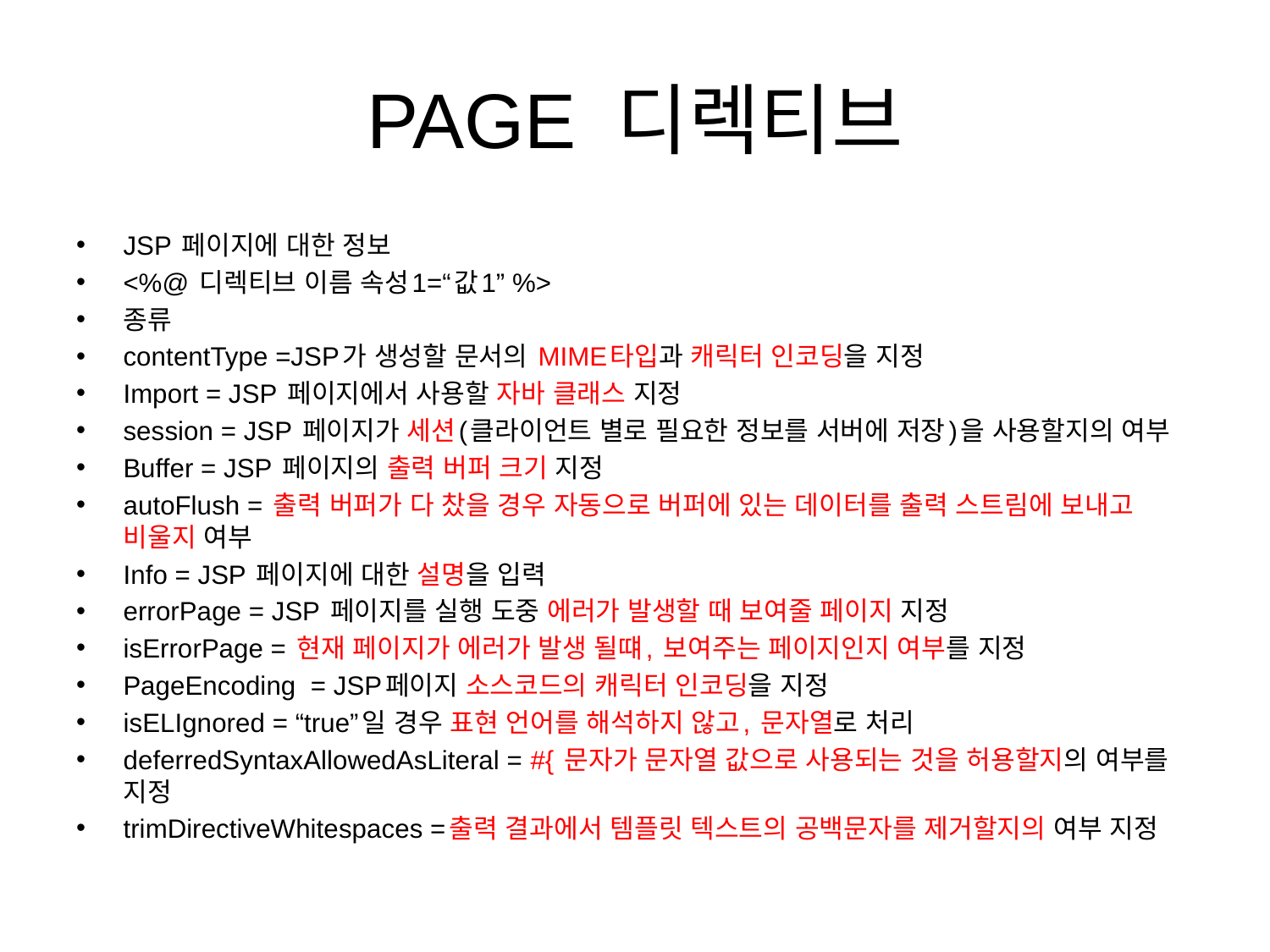

# PAGE 디렉티브
JSP 페이지에 대한 정보
<%@ 디렉티브 이름 속성1=“값1” %>
종류
contentType =JSP가 생성할 문서의 MIME타입과 캐릭터 인코딩을 지정
Import = JSP 페이지에서 사용할 자바 클래스 지정
session = JSP 페이지가 세션(클라이언트 별로 필요한 정보를 서버에 저장)을 사용할지의 여부
Buffer = JSP 페이지의 출력 버퍼 크기 지정
autoFlush = 출력 버퍼가 다 찼을 경우 자동으로 버퍼에 있는 데이터를 출력 스트림에 보내고 비울지 여부
Info = JSP 페이지에 대한 설명을 입력
errorPage = JSP 페이지를 실행 도중 에러가 발생할 때 보여줄 페이지 지정
isErrorPage = 현재 페이지가 에러가 발생 될떄, 보여주는 페이지인지 여부를 지정
PageEncoding  = JSP페이지 소스코드의 캐릭터 인코딩을 지정
isELIgnored = “true”일 경우 표현 언어를 해석하지 않고, 문자열로 처리
deferredSyntaxAllowedAsLiteral = #{ 문자가 문자열 값으로 사용되는 것을 허용할지의 여부를 지정
trimDirectiveWhitespaces =출력 결과에서 템플릿 텍스트의 공백문자를 제거할지의 여부 지정